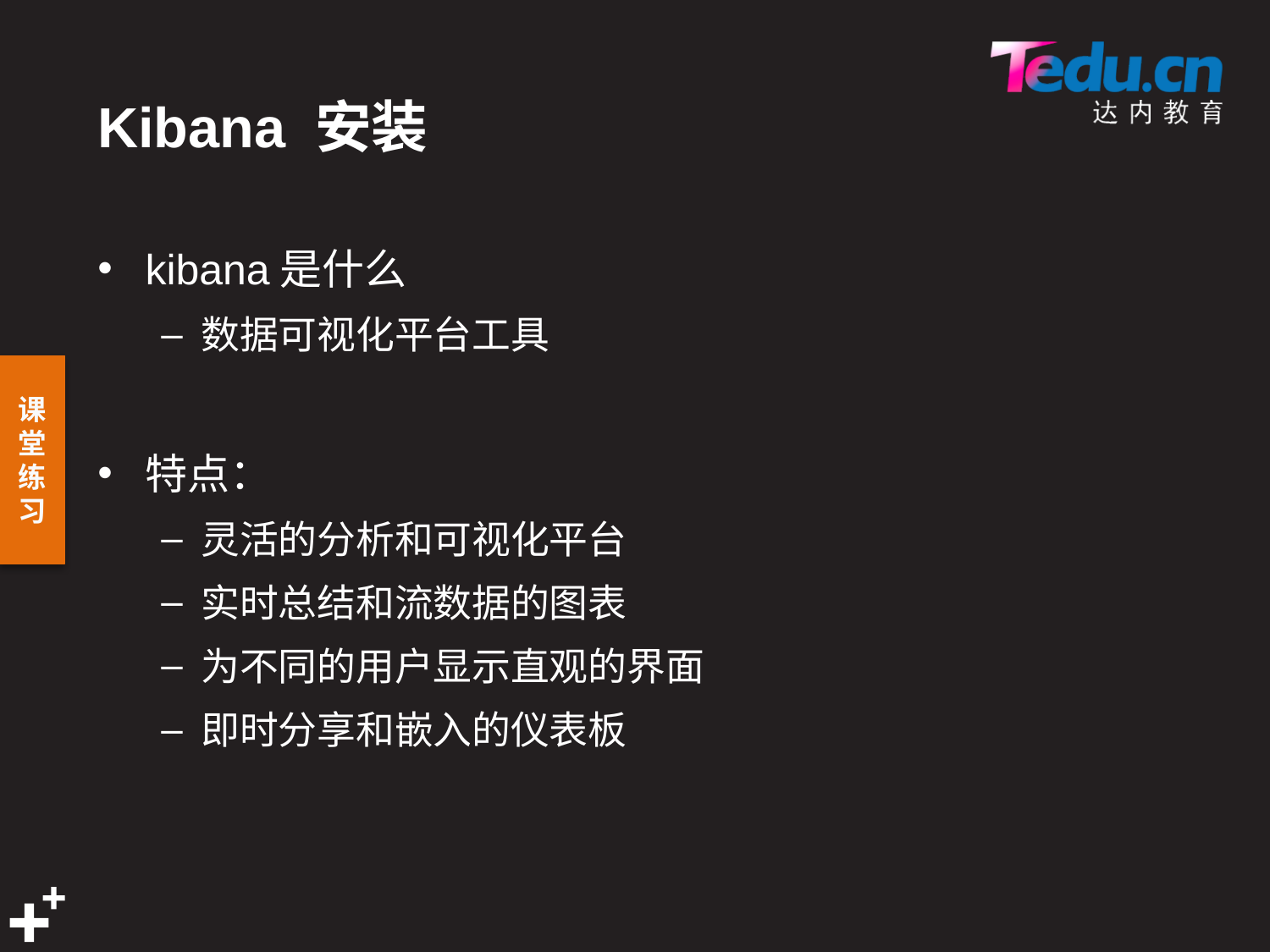

# Kibana 安装
kibana是什么
数据可视化平台工具

特点：
灵活的分析和可视化平台
实时总结和流数据的图表
为不同的用户显示直观的界面
即时分享和嵌入的仪表板